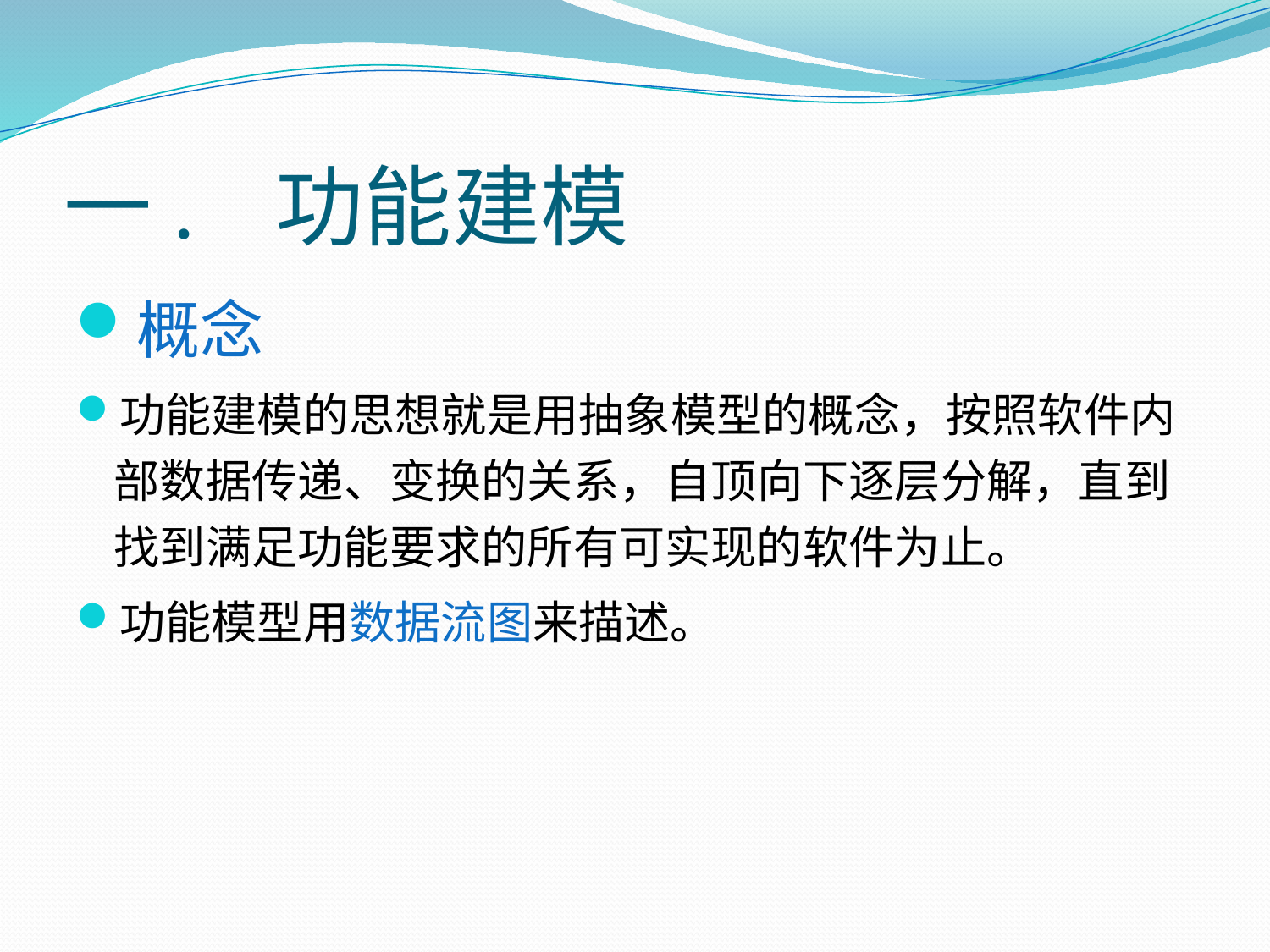

# 一.   功能建模
概念
功能建模的思想就是用抽象模型的概念，按照软件内部数据传递、变换的关系，自顶向下逐层分解，直到找到满足功能要求的所有可实现的软件为止。
功能模型用数据流图来描述。